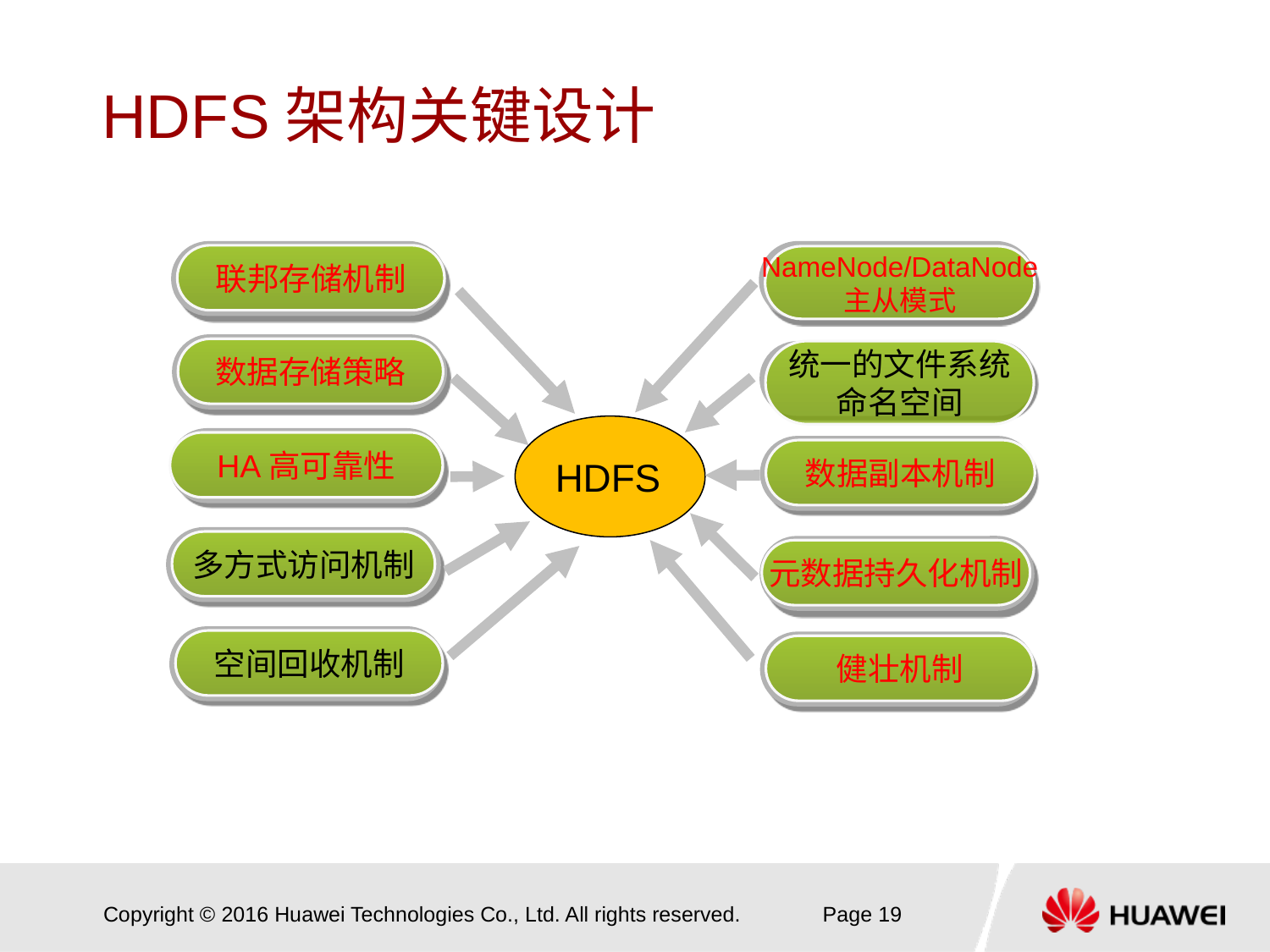

# HDFS架构关键设计

联邦存储机制
NameNode/DataNode
主从模式

数据存储策略

统一的文件系统
命名空间

HDFS

HA高可靠性

数据副本机制

多方式访问机制

元数据持久化机制

空间回收机制

健壮机制